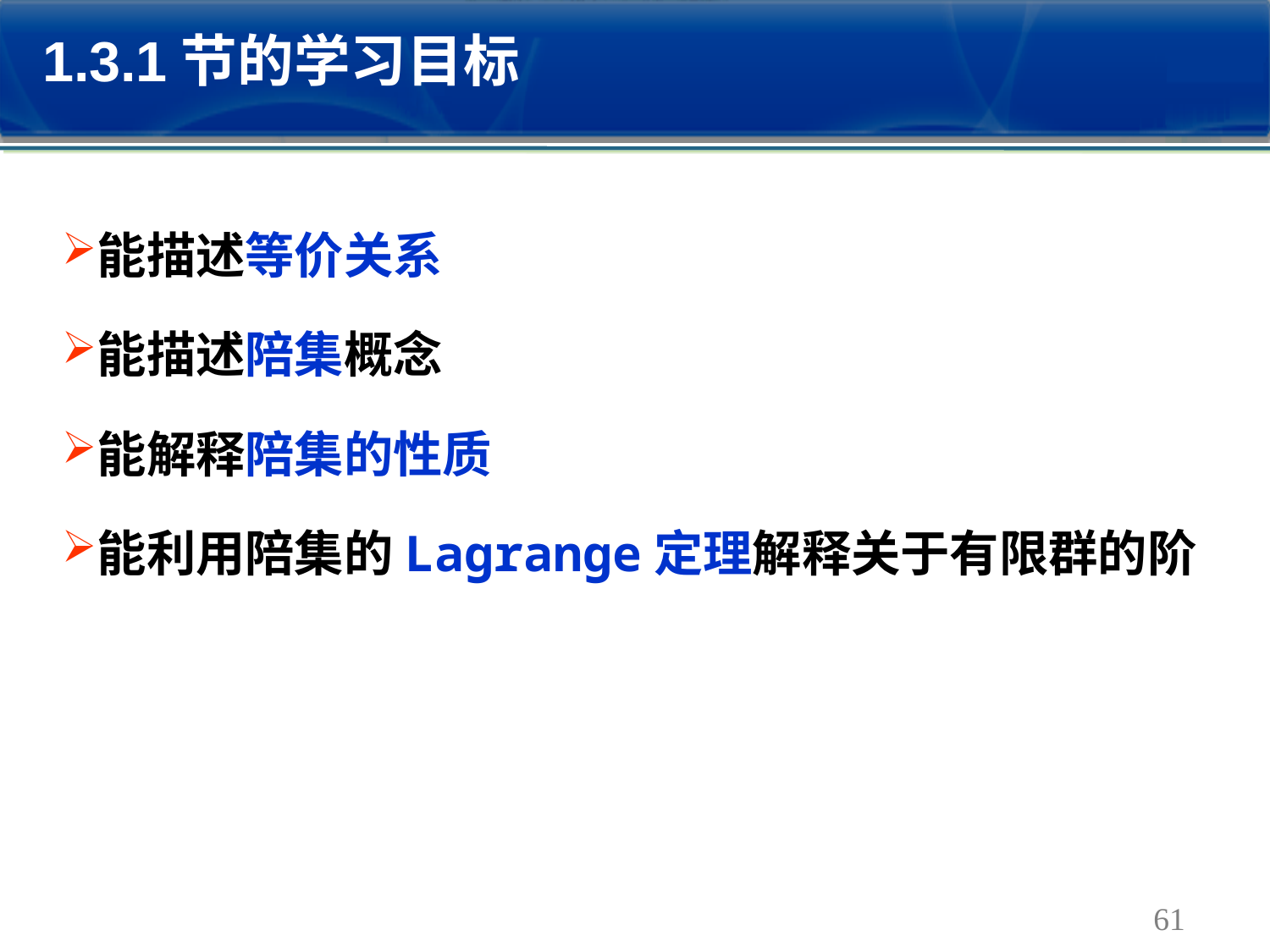

1.3.1节的学习目标
能描述等价关系
能描述陪集概念
能解释陪集的性质
能利用陪集的Lagrange定理解释关于有限群的阶
61